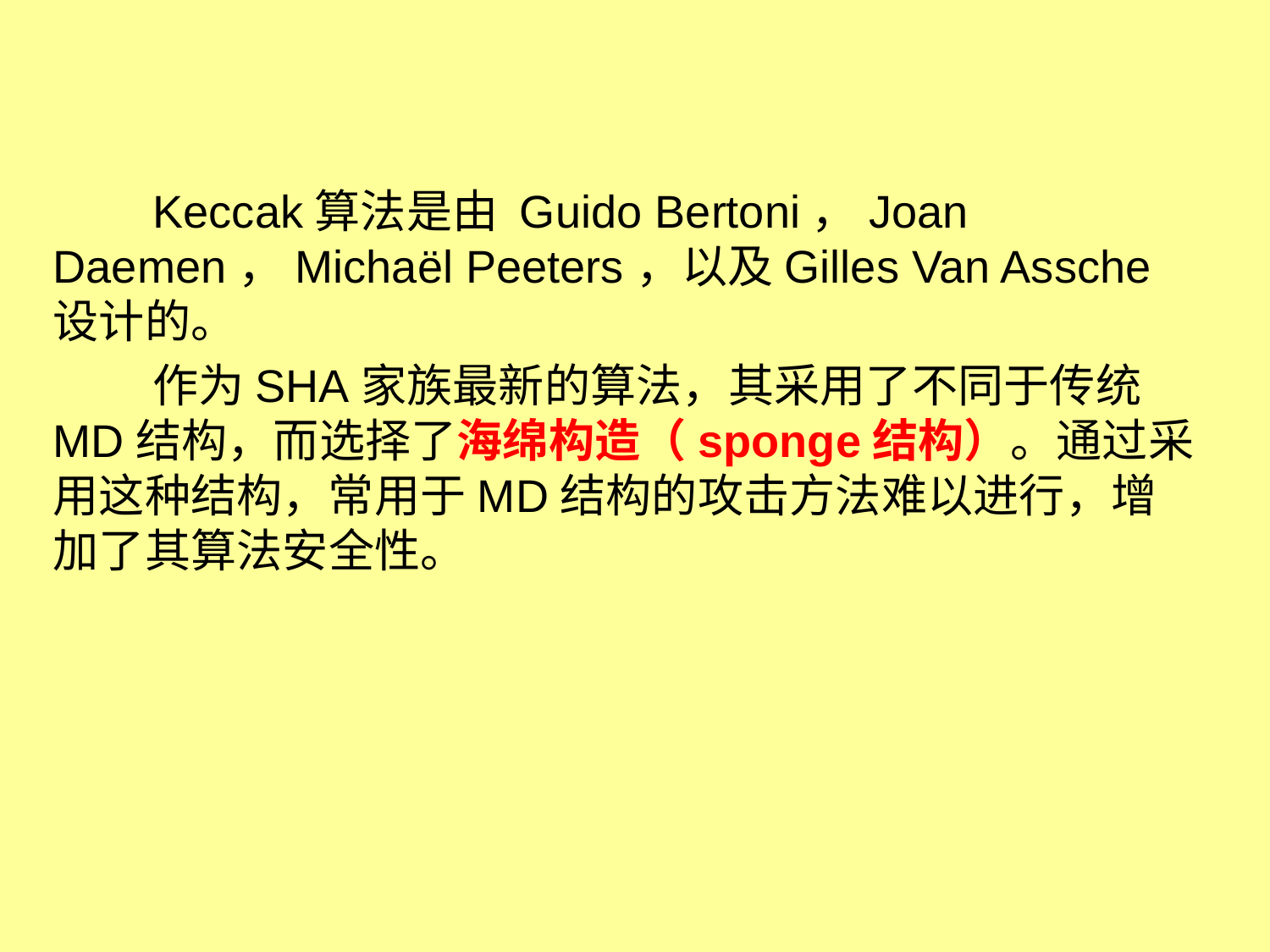

#
Keccak算法是由 Guido Bertoni，Joan Daemen，Michaël Peeters，以及Gilles Van Assche设计的。
作为SHA家族最新的算法，其采用了不同于传统MD结构，而选择了海绵构造（sponge结构）。通过采用这种结构，常用于MD结构的攻击方法难以进行，增加了其算法安全性。